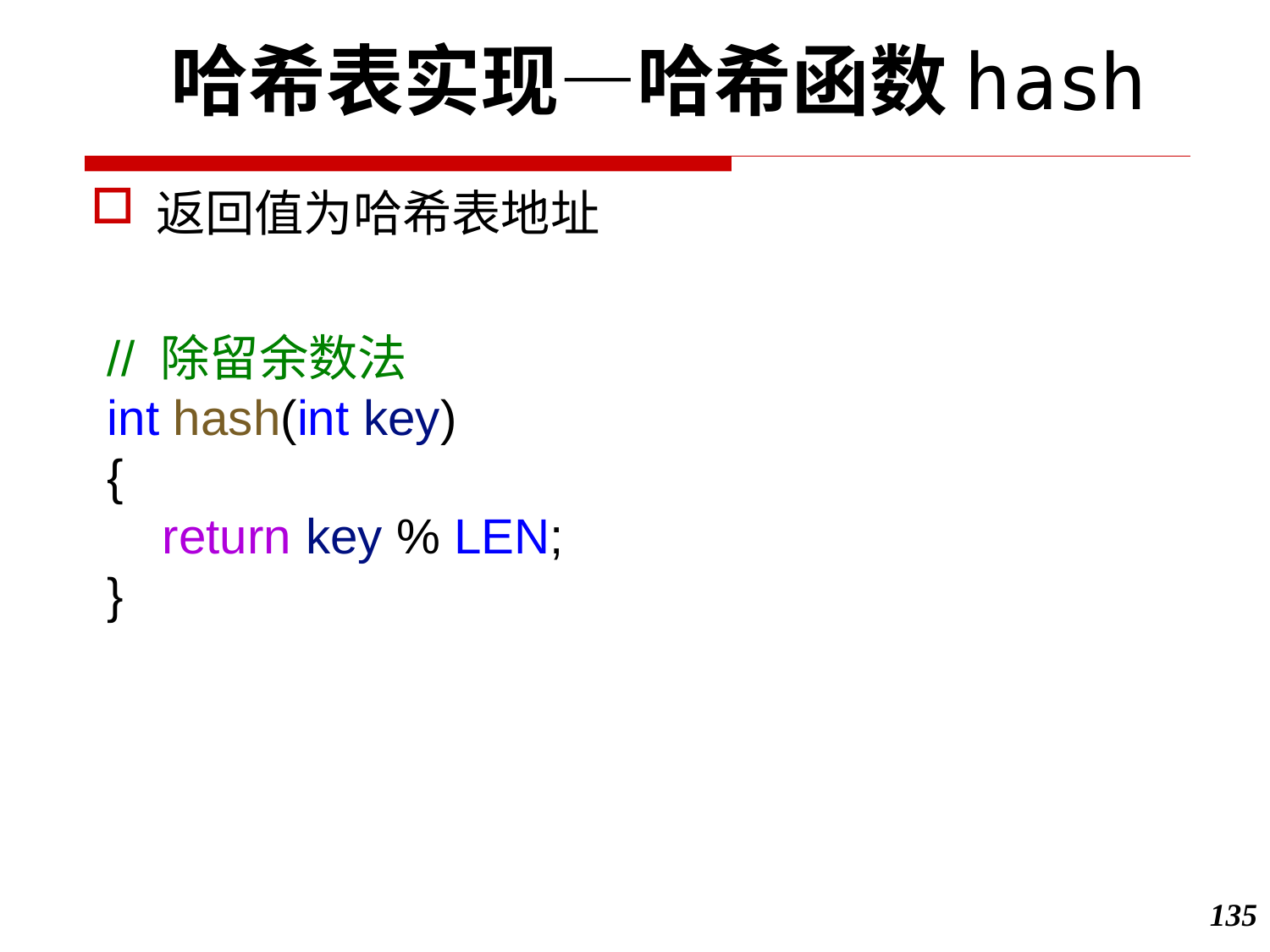

哈希表实现—哈希函数hash
返回值为哈希表地址

// 除留余数法
int hash(int key)
{
    return key % LEN;
}

135